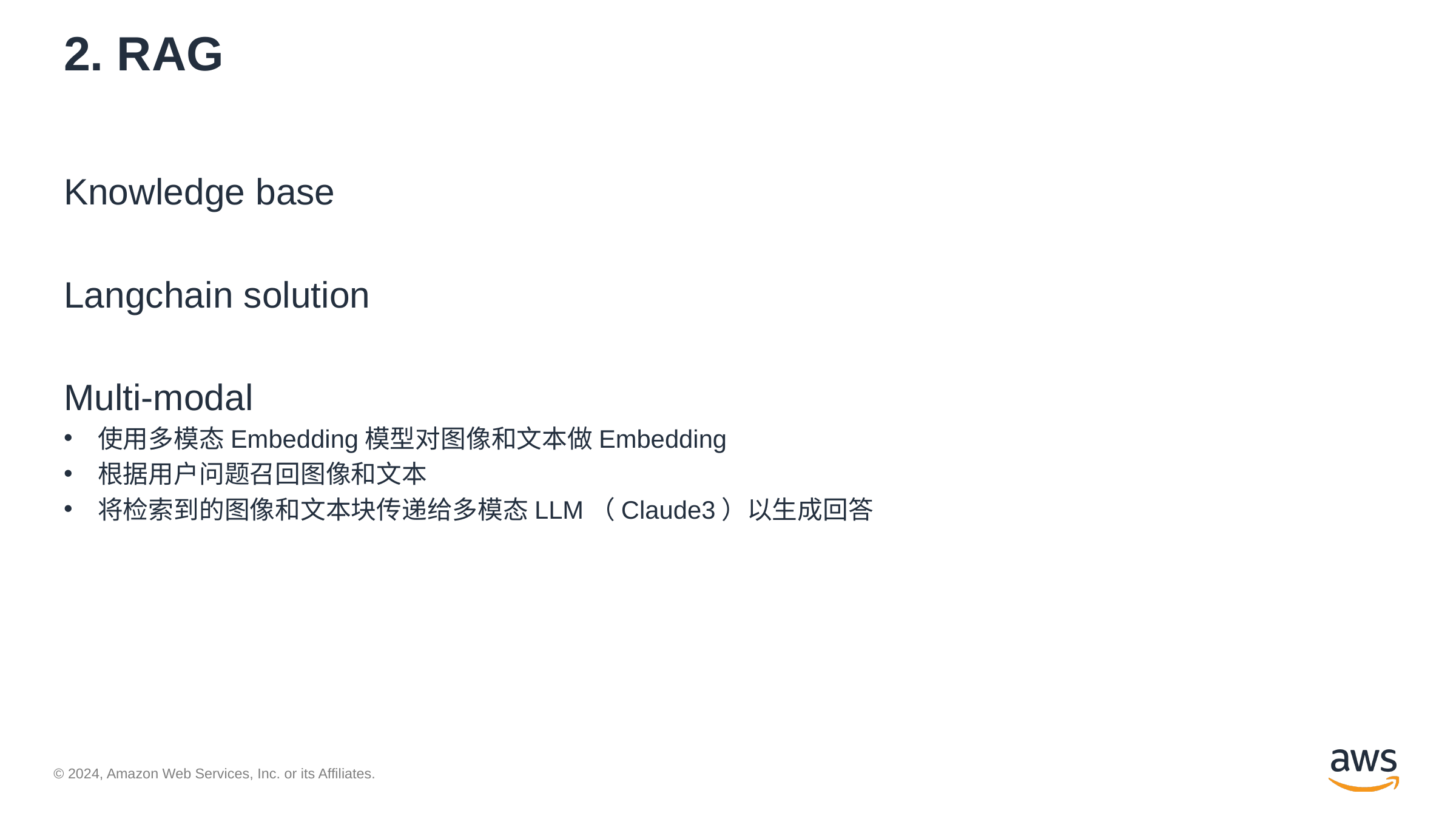

# 2. RAG
Knowledge base

Langchain solution

Multi-modal
使用多模态Embedding模型对图像和文本做Embedding
根据用户问题召回图像和文本
将检索到的图像和文本块传递给多模态LLM（Claude3）以生成回答